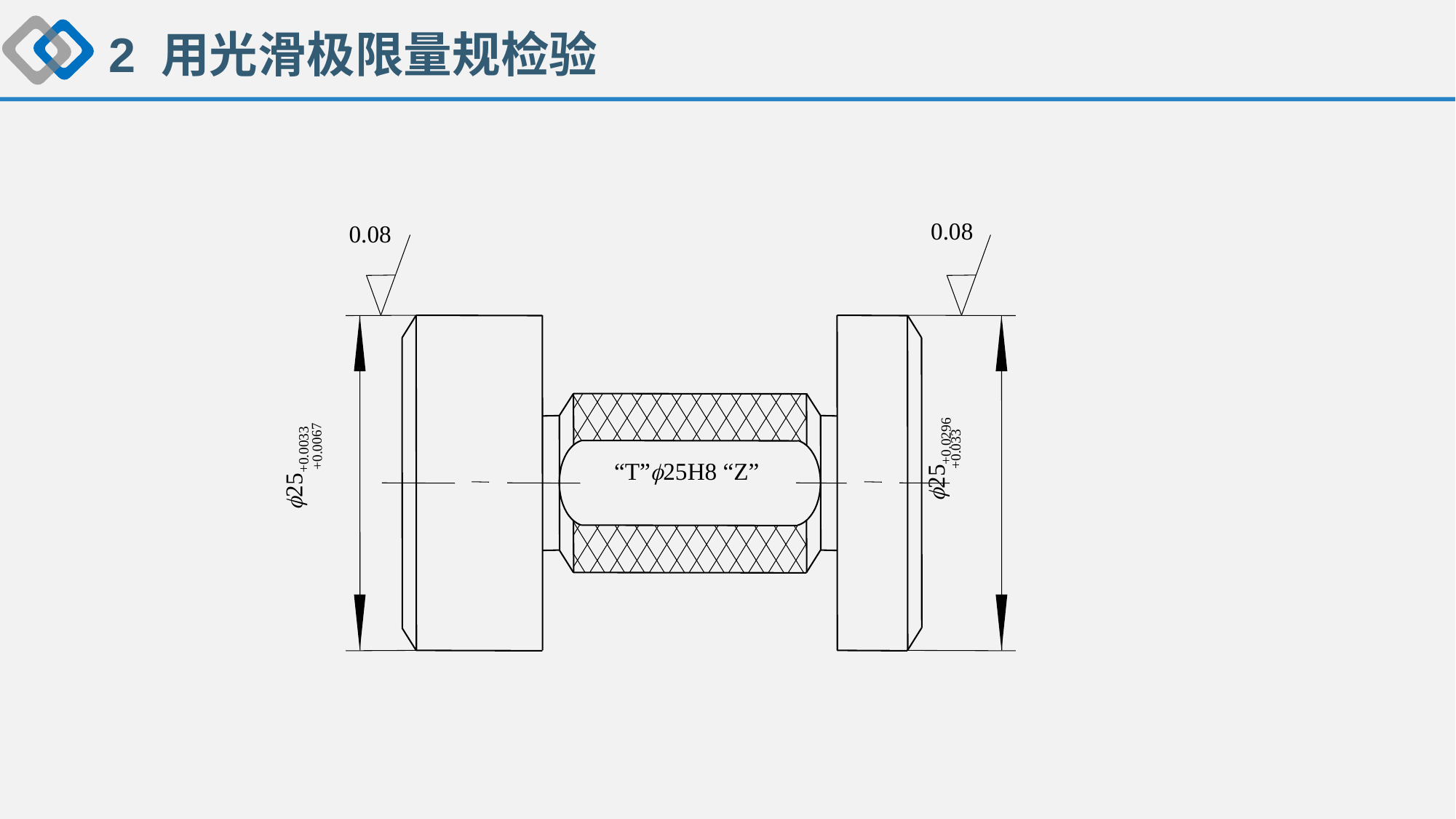

2 用光滑极限量规检验
0.08
0.08

φ25+0.0296
φ25+0.0033

+0.0067
+0.033

“T”φ25H8 “Z”